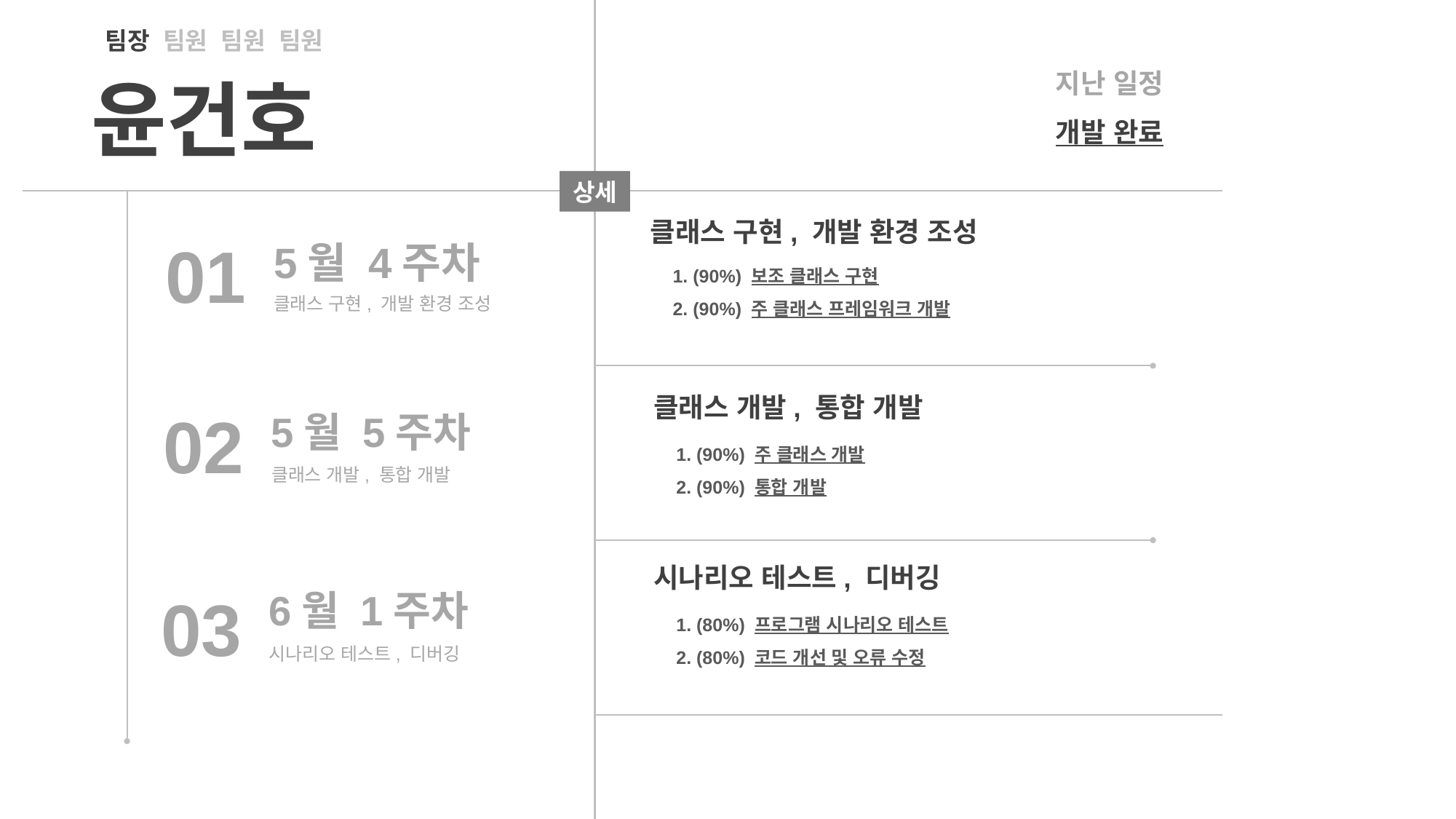

팀장  팀원  팀원  팀원
지난 일정
개발 완료
윤건호
상세
클래스 구현, 개발 환경 조성
01
5월 4주차
1. (90%) 보조 클래스 구현
2. (90%) 주 클래스 프레임워크 개발
클래스 구현, 개발 환경 조성
클래스 개발, 통합 개발
02
5월 5주차
1. (90%) 주 클래스 개발
2. (90%) 통합 개발
클래스 개발, 통합 개발
시나리오 테스트, 디버깅
03
6월 1주차
1. (80%) 프로그램 시나리오 테스트
2. (80%) 코드 개선 및 오류 수정
시나리오 테스트, 디버깅